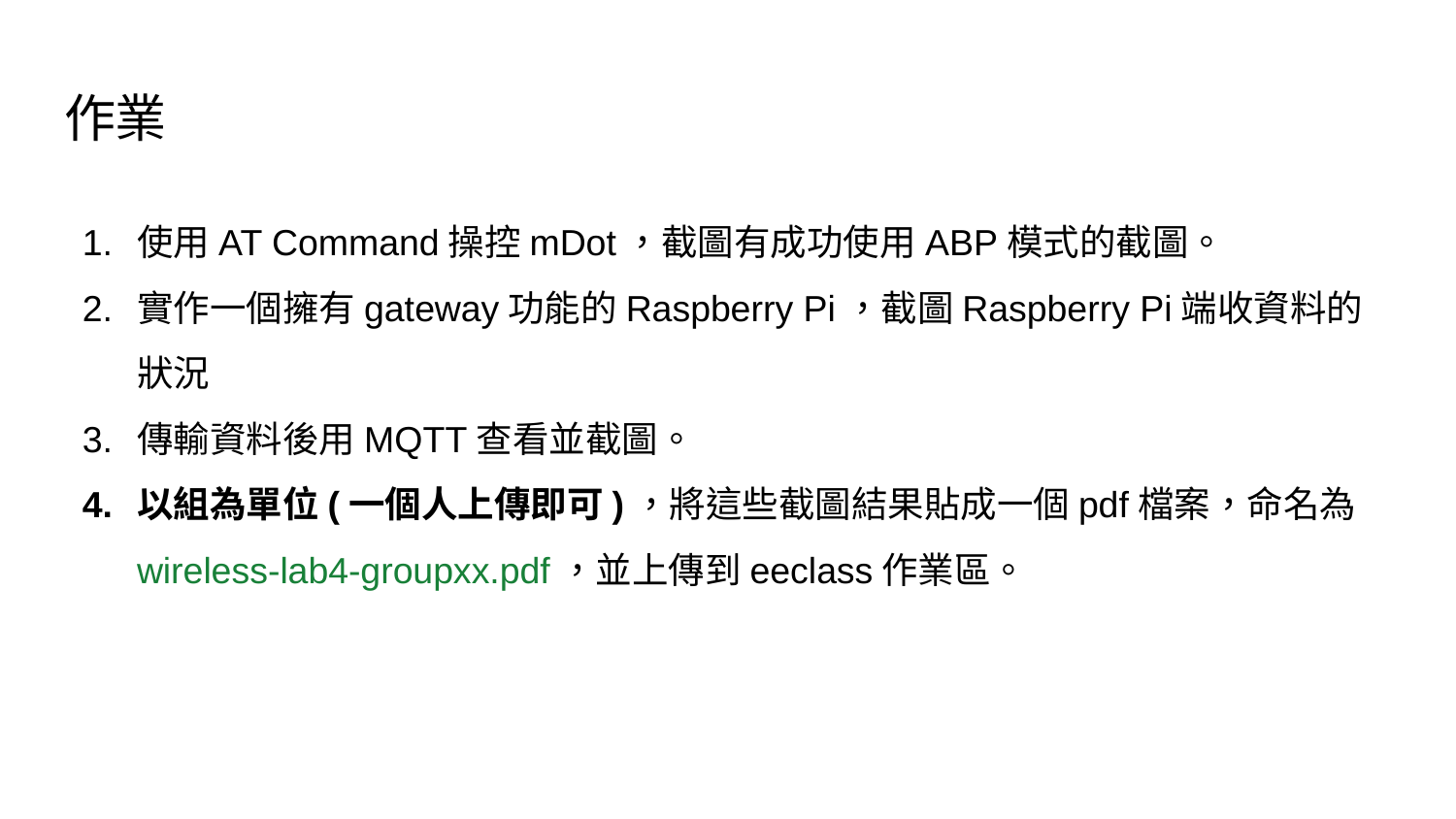

# 作業
使用AT Command操控mDot，截圖有成功使用ABP模式的截圖。
實作一個擁有gateway功能的Raspberry Pi，截圖Raspberry Pi端收資料的狀況
傳輸資料後用MQTT查看並截圖。
以組為單位(一個人上傳即可)，將這些截圖結果貼成一個pdf檔案，命名為wireless-lab4-groupxx.pdf，並上傳到eeclass作業區。